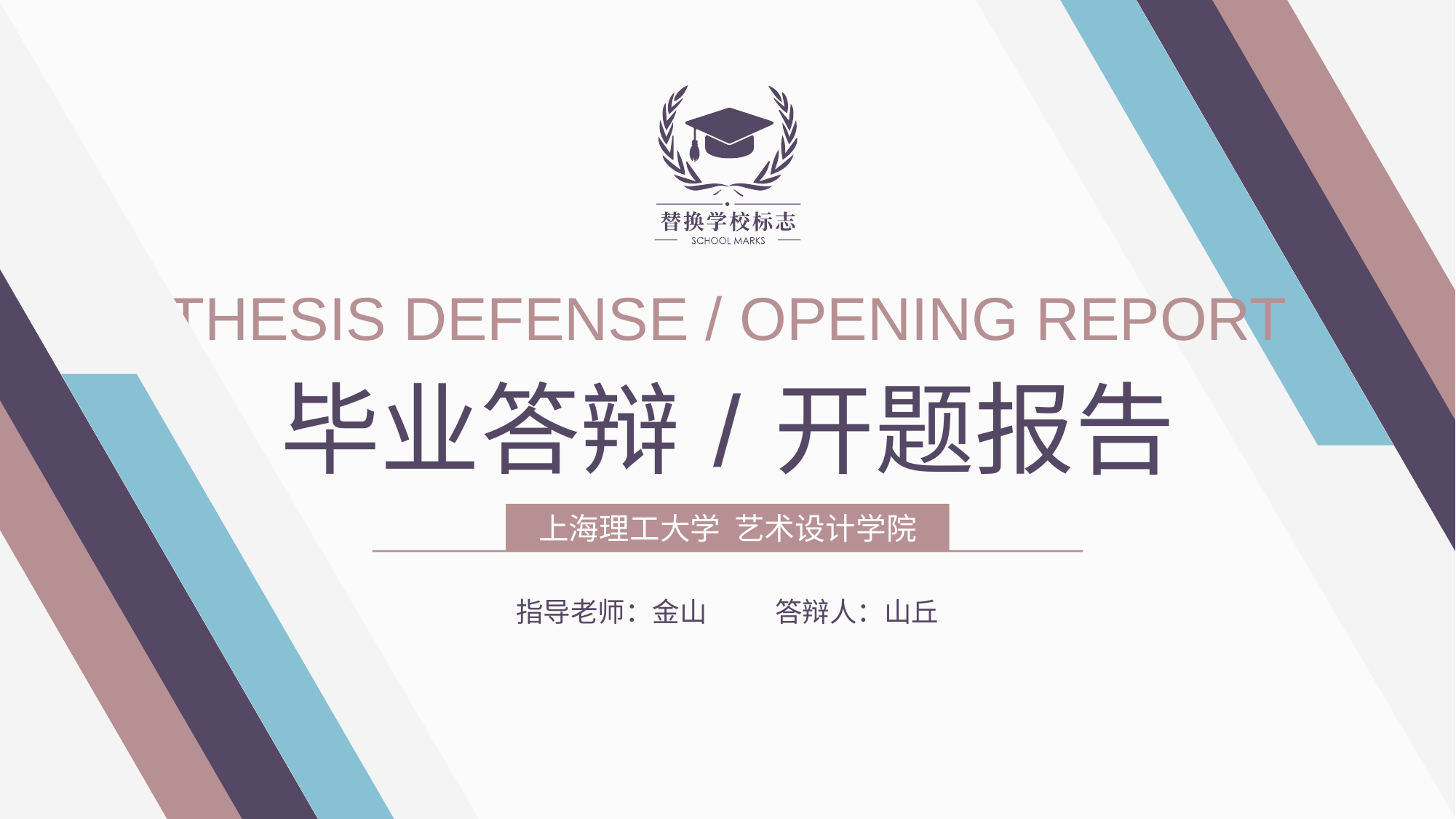

THESIS DEFENSE / OPENING REPORT
毕业答辩/开题报告
上海理工大学  艺术设计学院

指导老师：金山           答辩人：山丘